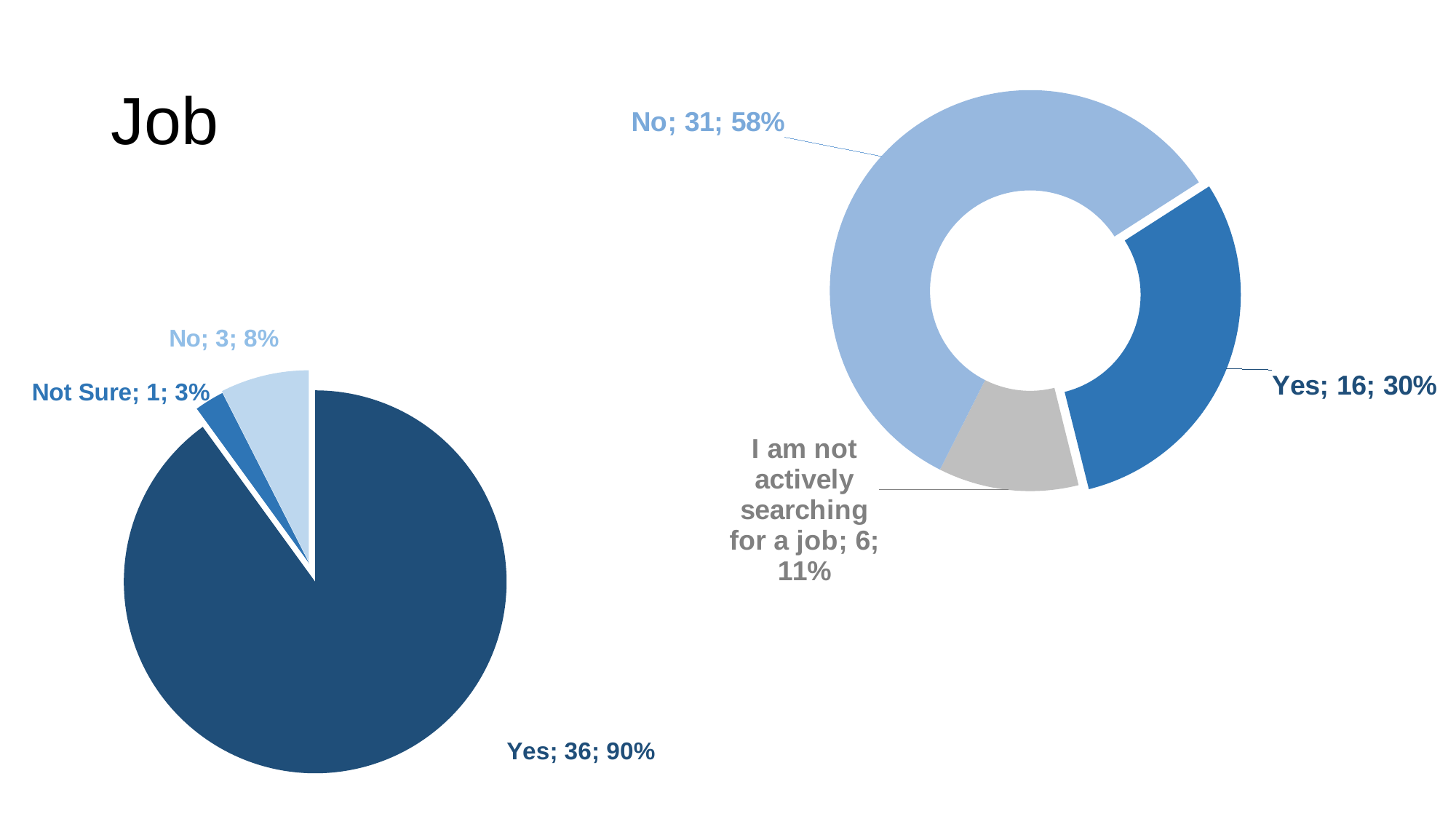

# Job

### Chart

| Category | 列2 |
|---|---|
| I am not actively searching for a job | 6.0 |
| No | 31.0 |
| Yes | 16.0 |

### Chart

| Category | 系列 1 |
|---|---|
| Yes | 36.0 |
| Not Sure | 1.0 |
| No | 3.0 |